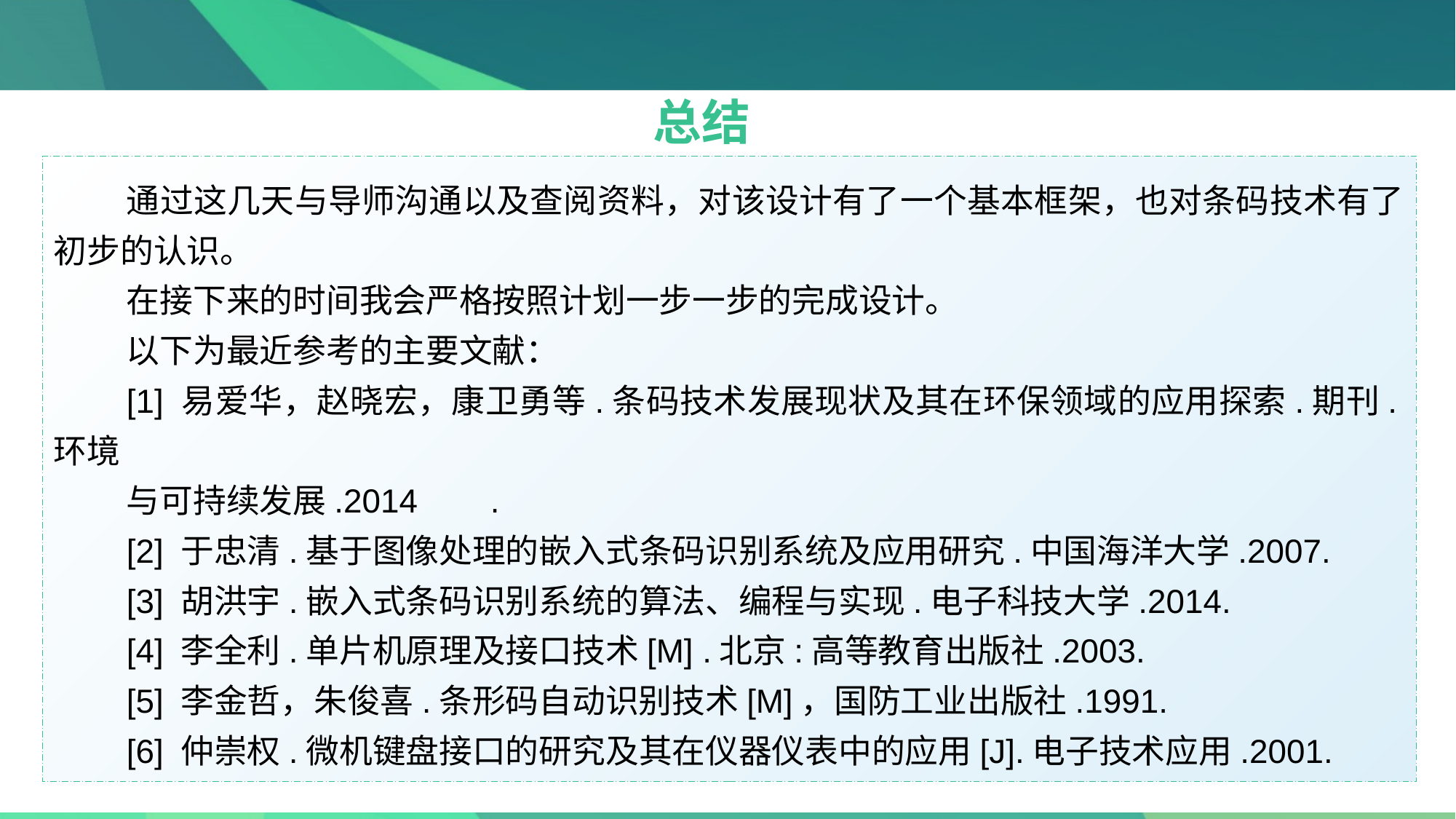

总结

通过这几天与导师沟通以及查阅资料，对该设计有了一个基本框架，也对条码技术有了初步的认识。
在接下来的时间我会严格按照计划一步一步的完成设计。
以下为最近参考的主要文献：
[1] 易爱华，赵晓宏，康卫勇等.条码技术发展现状及其在环保领域的应用探索.期刊.环境
与可持续发展.2014	.
[2] 于忠清.基于图像处理的嵌入式条码识别系统及应用研究.中国海洋大学.2007.
[3] 胡洪宇.嵌入式条码识别系统的算法、编程与实现.电子科技大学.2014.
[4] 李全利.单片机原理及接口技术[M] .北京:高等教育出版社.2003.
[5] 李金哲，朱俊喜.条形码自动识别技术[M]，国防工业出版社.1991.
[6] 仲崇权.微机键盘接口的研究及其在仪器仪表中的应用[J].电子技术应用.2001.